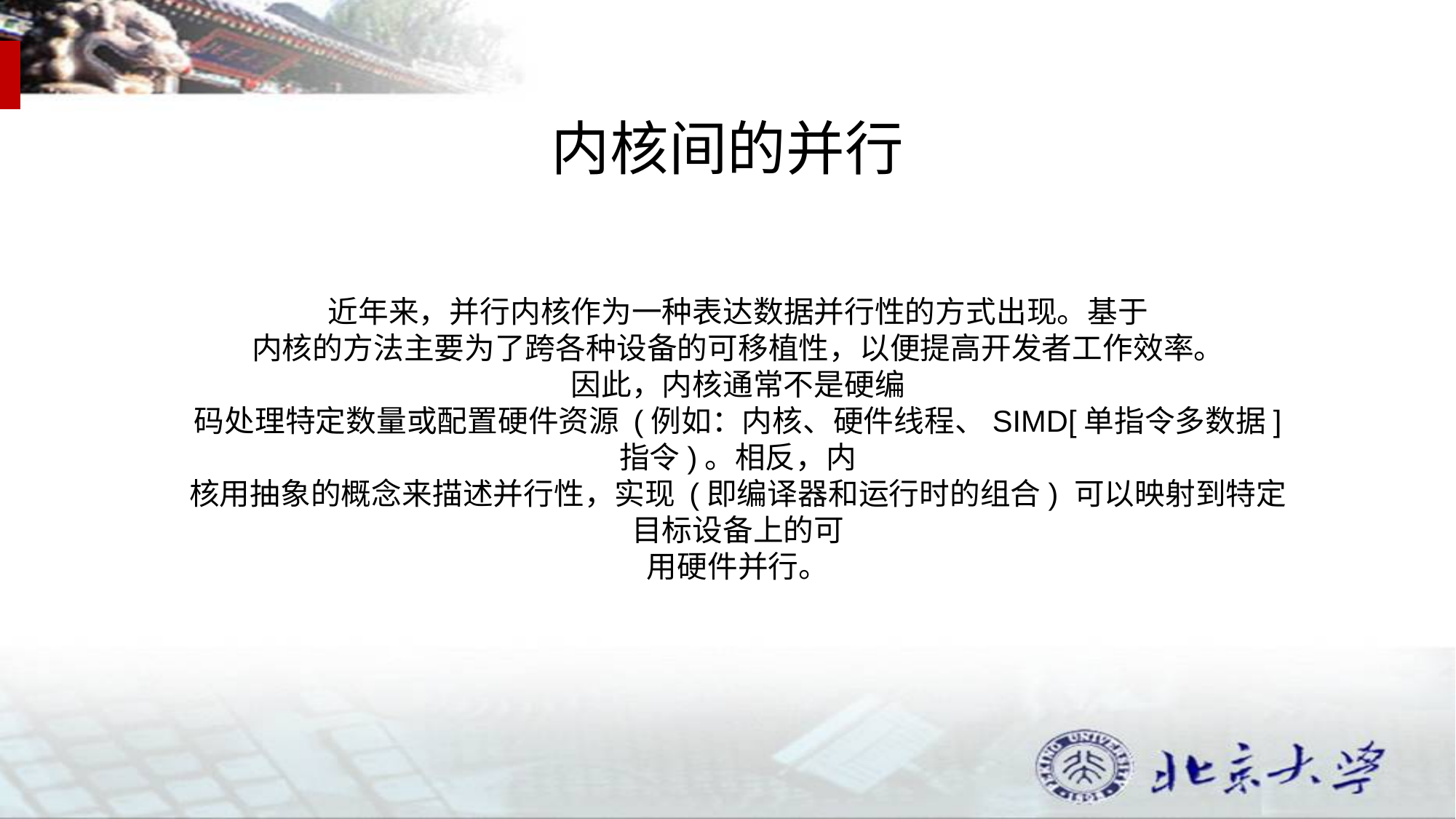

# 内核间的并行

近年来，并行内核作为一种表达数据并行性的方式出现。基于
内核的方法主要为了跨各种设备的可移植性，以便提高开发者工作效率。
因此，内核通常不是硬编
码处理特定数量或配置硬件资源 (例如：内核、硬件线程、SIMD[单指令多数据] 指令)。相反，内
核用抽象的概念来描述并行性，实现 (即编译器和运行时的组合) 可以映射到特定目标设备上的可
用硬件并行。